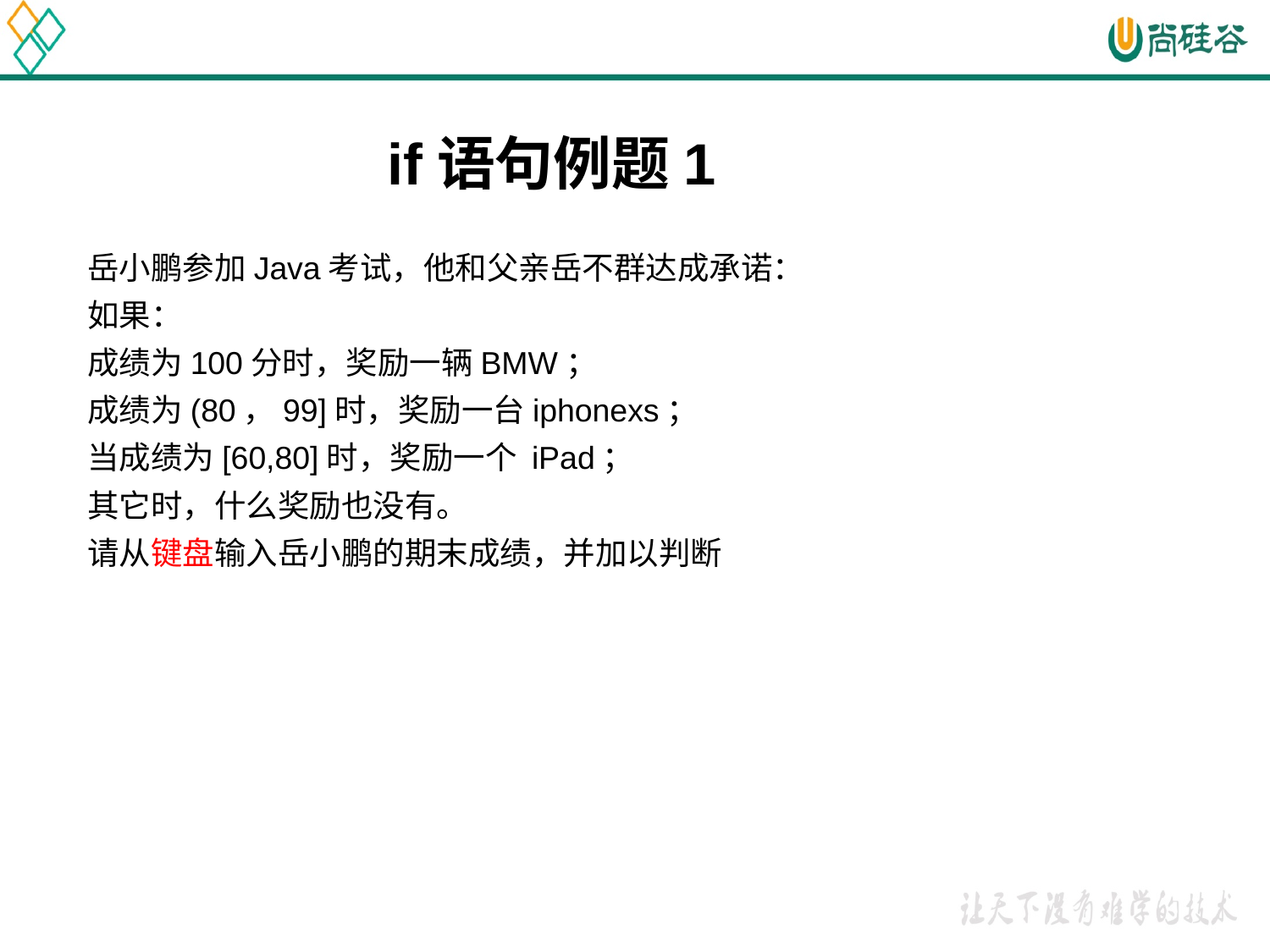

# if语句例题1
岳小鹏参加Java考试，他和父亲岳不群达成承诺：
如果：
成绩为100分时，奖励一辆BMW；
成绩为(80，99]时，奖励一台iphonexs；
当成绩为[60,80]时，奖励一个 iPad；
其它时，什么奖励也没有。
请从键盘输入岳小鹏的期末成绩，并加以判断